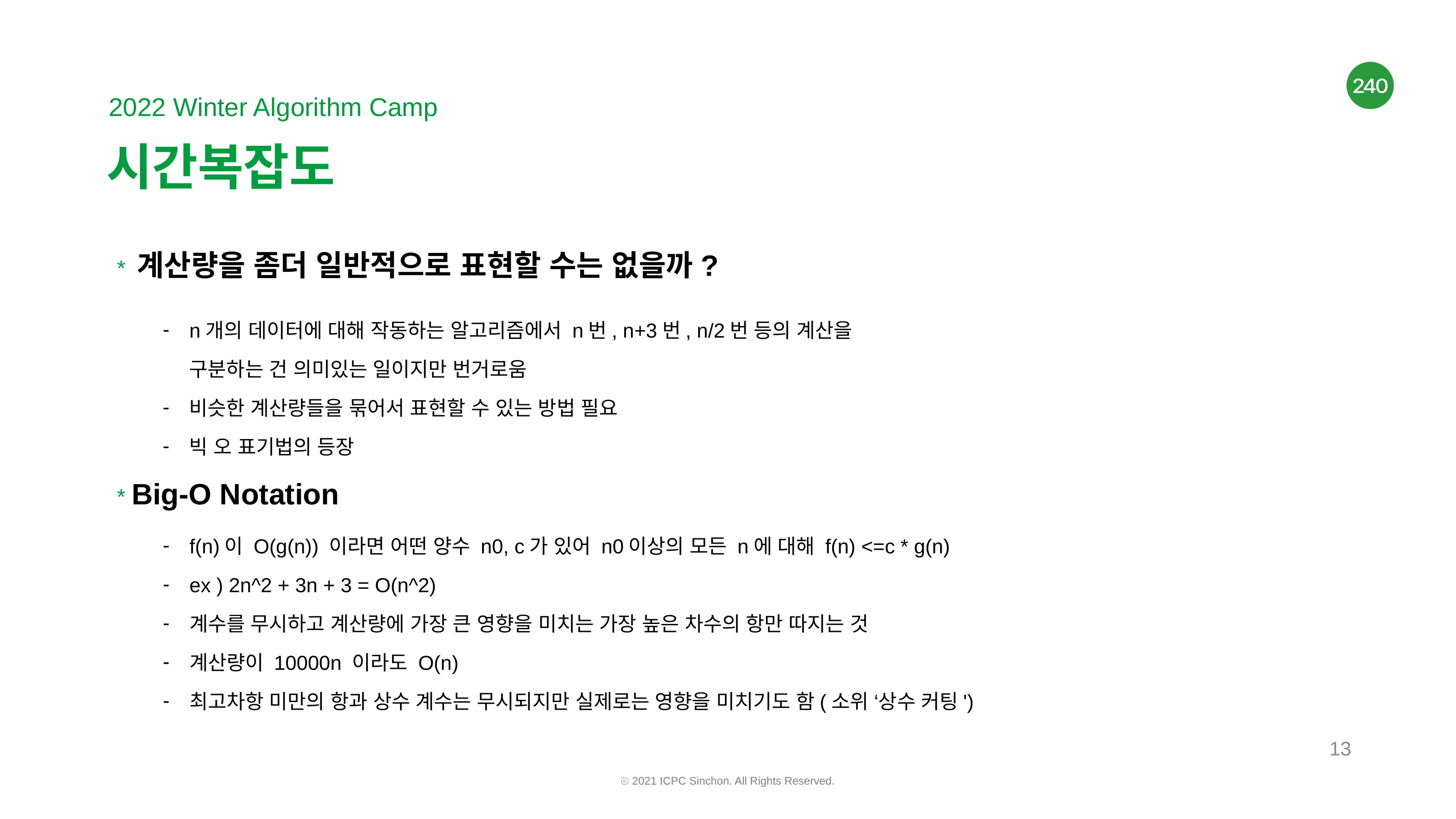

시간복잡도
* 계산량을 좀더 일반적으로 표현할 수는 없을까?
n개의 데이터에 대해 작동하는 알고리즘에서 n번, n+3번, n/2번 등의 계산을 구분하는 건 의미있는 일이지만 번거로움
비슷한 계산량들을 묶어서 표현할 수 있는 방법 필요
빅 오 표기법의 등장
* Big-O Notation
f(n)이 O(g(n)) 이라면 어떤 양수 n0, c가 있어 n0이상의 모든 n에 대해 f(n) <=c * g(n)
ex ) 2n^2 + 3n + 3 = O(n^2)
계수를 무시하고 계산량에 가장 큰 영향을 미치는 가장 높은 차수의 항만 따지는 것
계산량이 10000n 이라도 O(n)
최고차항 미만의 항과 상수 계수는 무시되지만 실제로는 영향을 미치기도 함(소위 ‘상수 커팅')
13
ⓒ 2021 ICPC Sinchon. All Rights Reserved.